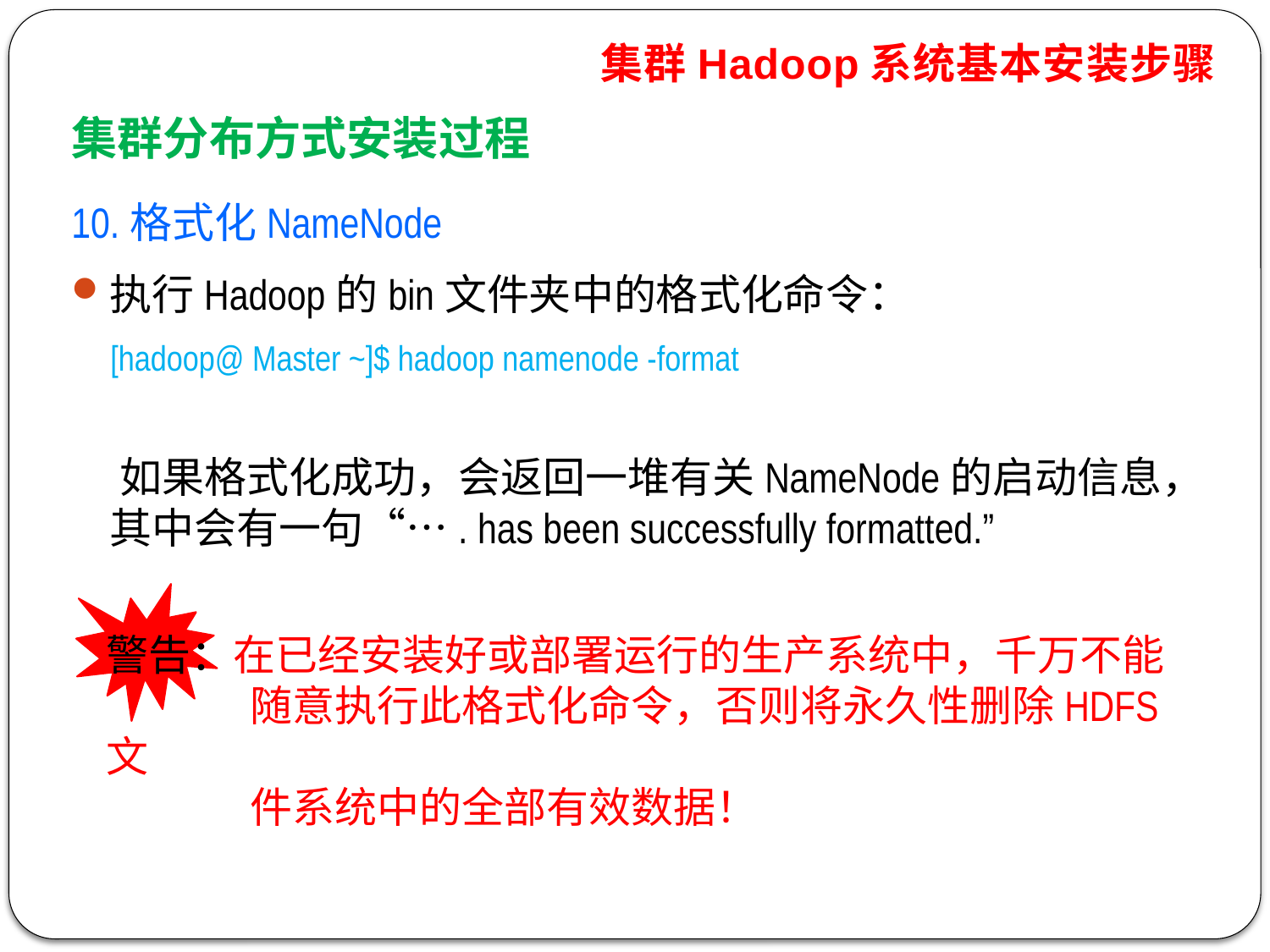

集群Hadoop系统基本安装步骤
集群分布方式安装过程
10.格式化NameNode
执行Hadoop的bin文件夹中的格式化命令：
    [hadoop@ Master ~]$ hadoop namenode -format

    如果格式化成功，会返回一堆有关NameNode的启动信息，其中会有一句“…. has been successfully formatted.”

警告：在已经安装好或部署运行的生产系统中，千万不能
              随意执行此格式化命令，否则将永久性删除HDFS文
              件系统中的全部有效数据！